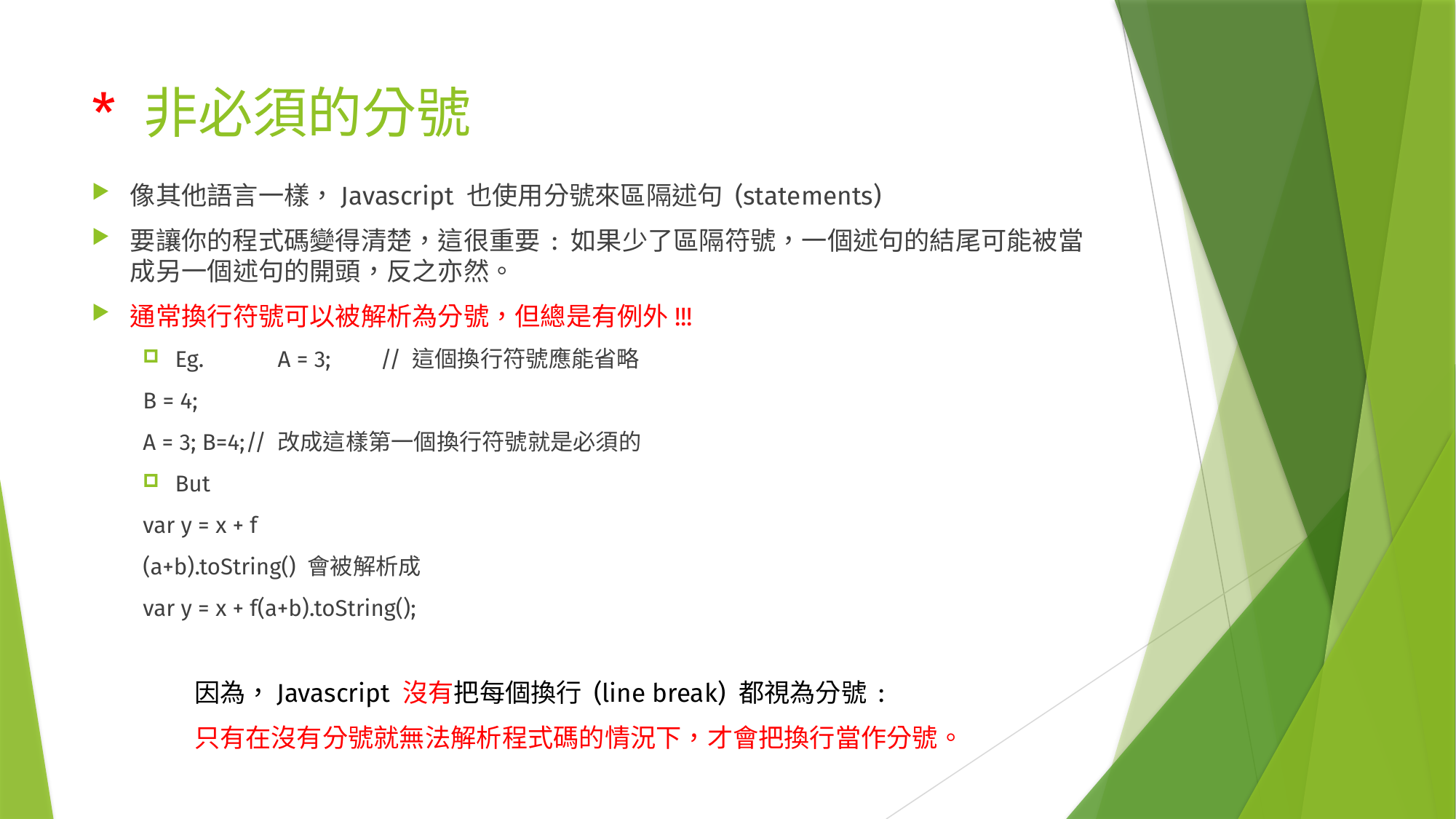

# * 非必須的分號
像其他語言一樣，Javascript 也使用分號來區隔述句 (statements)
要讓你的程式碼變得清楚，這很重要 : 如果少了區隔符號，一個述句的結尾可能被當成另一個述句的開頭，反之亦然。
通常換行符號可以被解析為分號，但總是有例外!!!
Eg. 	A = 3; 		// 這個換行符號應能省略
		B = 4;
		A = 3; B=4;	// 改成這樣第一個換行符號就是必須的
But
		var y = x + f
		(a+b).toString() 會被解析成
		var y = x + f(a+b).toString();

	因為，Javascript 沒有把每個換行 (line break) 都視為分號 :
	只有在沒有分號就無法解析程式碼的情況下，才會把換行當作分號。